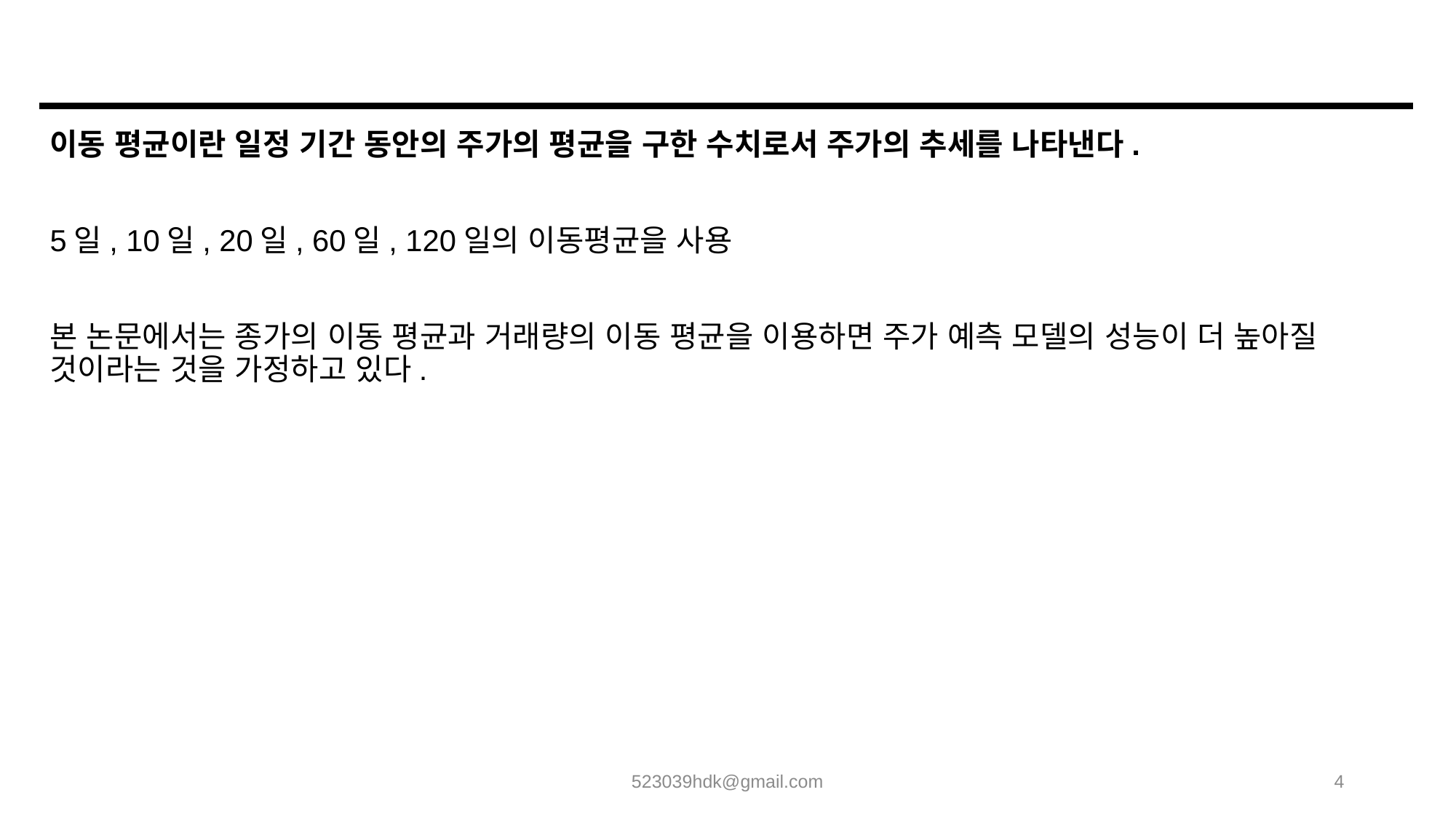

이동 평균이란 일정 기간 동안의 주가의 평균을 구한 수치로서 주가의 추세를 나타낸다.

5일, 10일, 20일, 60일, 120일의 이동평균을 사용

본 논문에서는 종가의 이동 평균과 거래량의 이동 평균을 이용하면 주가 예측 모델의 성능이 더 높아질 것이라는 것을 가정하고 있다.
523039hdk@gmail.com
4